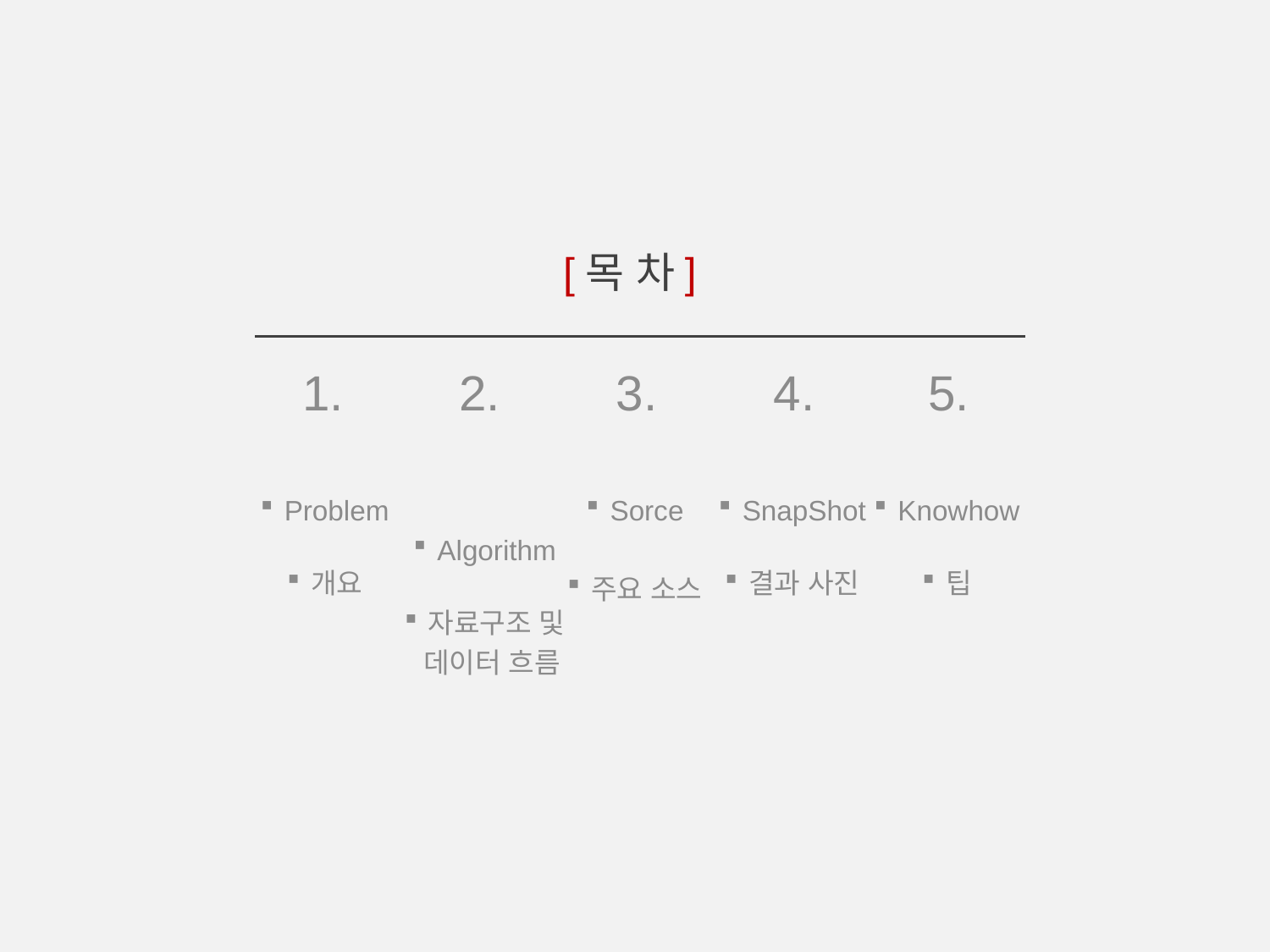

# [목 차]
1.
2.
3.
4.
5.
Problem
개요

Sorce

주요 소스

SnapShot
결과 사진

Knowhow
팁

Algorithm
자료구조 및
 데이터 흐름

2